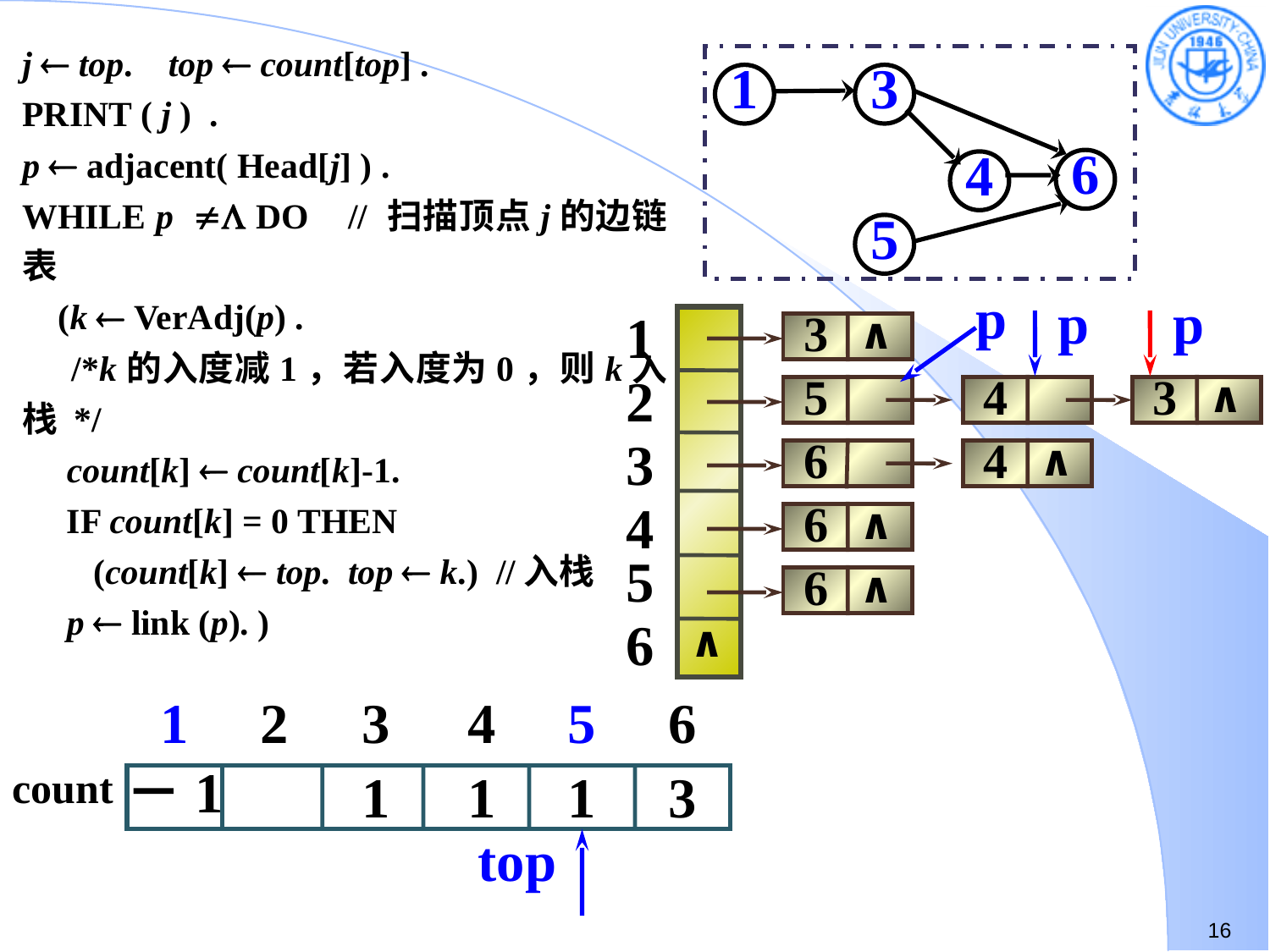

j ← top.    top ← count[top] .
PRINT ( j )  .
p ← adjacent( Head[j] ) .
WHILE p  ≠Λ DO    // 扫描顶点j的边链表
    (k ← VerAdj(p) .
     /*k的入度减1，若入度为0，则k入栈 */
     count[k] ← count[k]-1.
     IF count[k] = 0 THEN
        (count[k] ← top.  top ← k.)  //入栈
     p ← link (p). )

1

3

6

4

5

p

p

p

1
2
3
4
5
6
3
∧

5
4
3
∧

6
4
∧

6
∧

6
∧

∧

1
2
3
4
5
6

－1
count

1
1
1
3

top